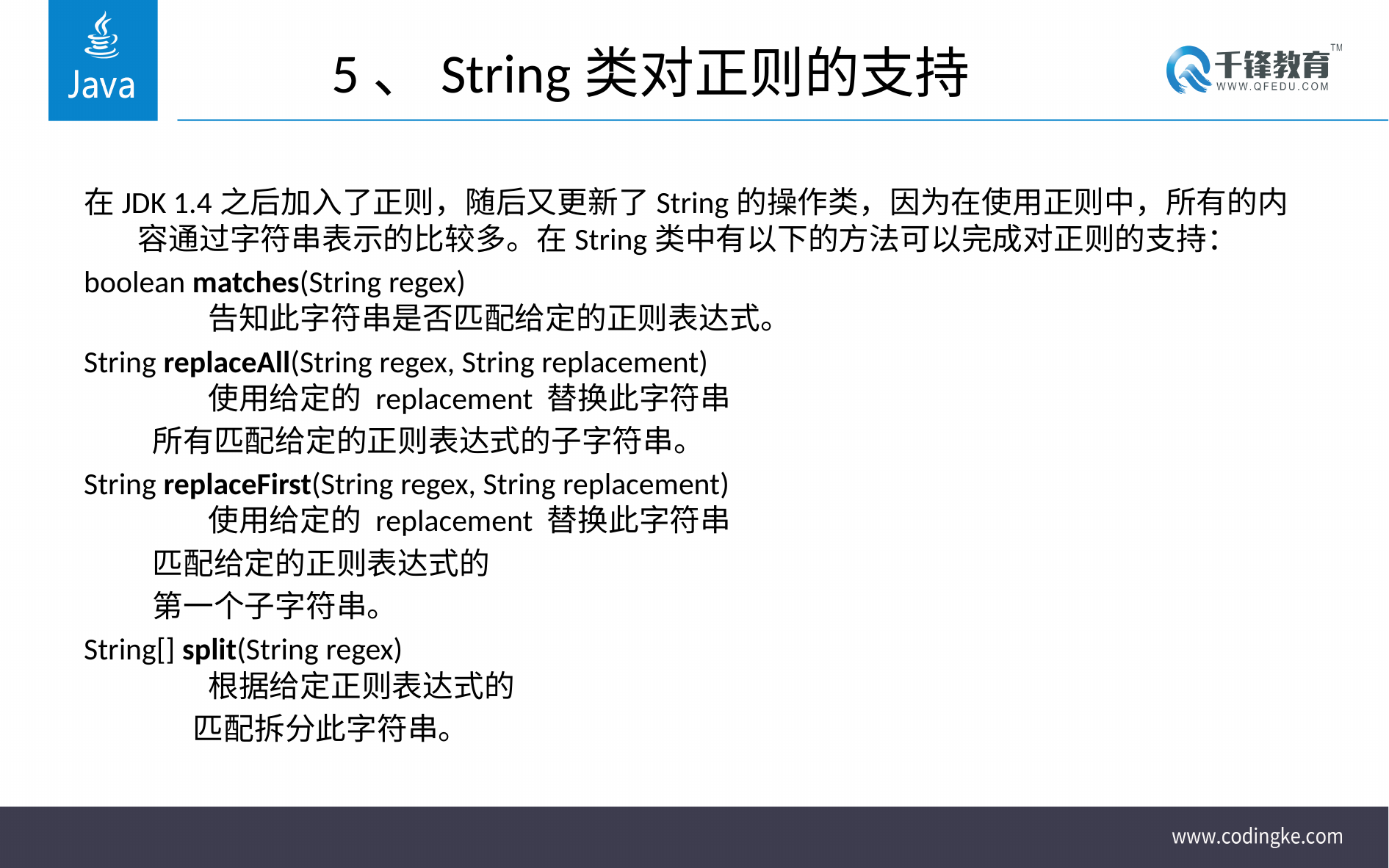

# 5、String类对正则的支持
在JDK 1.4之后加入了正则，随后又更新了String的操作类，因为在使用正则中，所有的内容通过字符串表示的比较多。在String类中有以下的方法可以完成对正则的支持：
boolean matches(String regex)
         告知此字符串是否匹配给定的正则表达式。
String replaceAll(String regex, String replacement)
         使用给定的 replacement 替换此字符串
         所有匹配给定的正则表达式的子字符串。
String replaceFirst(String regex, String replacement)
         使用给定的 replacement 替换此字符串
         匹配给定的正则表达式的
         第一个子字符串。
String[] split(String regex)
         根据给定正则表达式的
               匹配拆分此字符串。